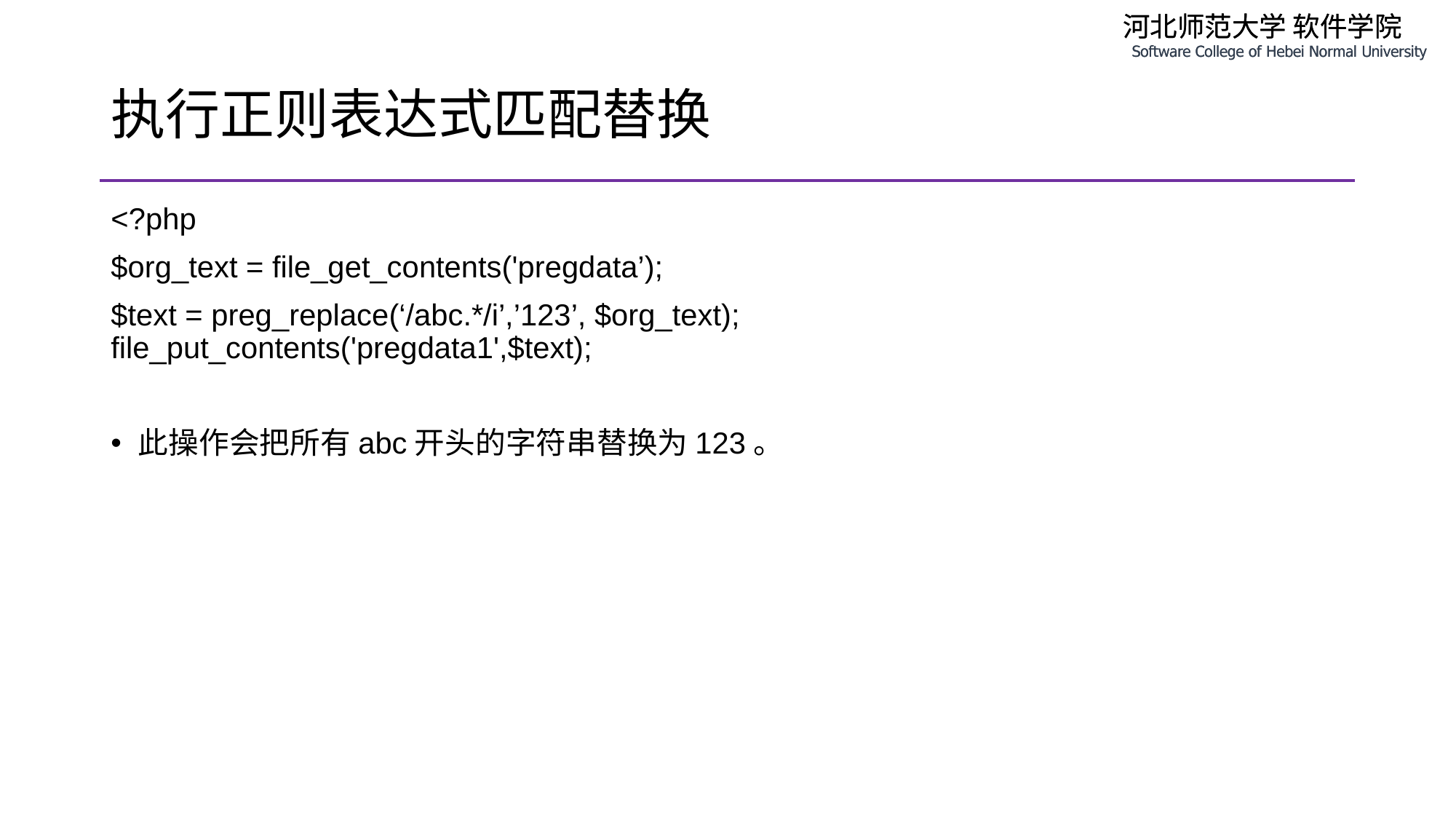

# 执行正则表达式匹配替换
<?php
$org_text = file_get_contents('pregdata’);
$text = preg_replace(‘/abc.*/i’,’123’, $org_text);
file_put_contents('pregdata1',$text);

此操作会把所有abc开头的字符串替换为123。